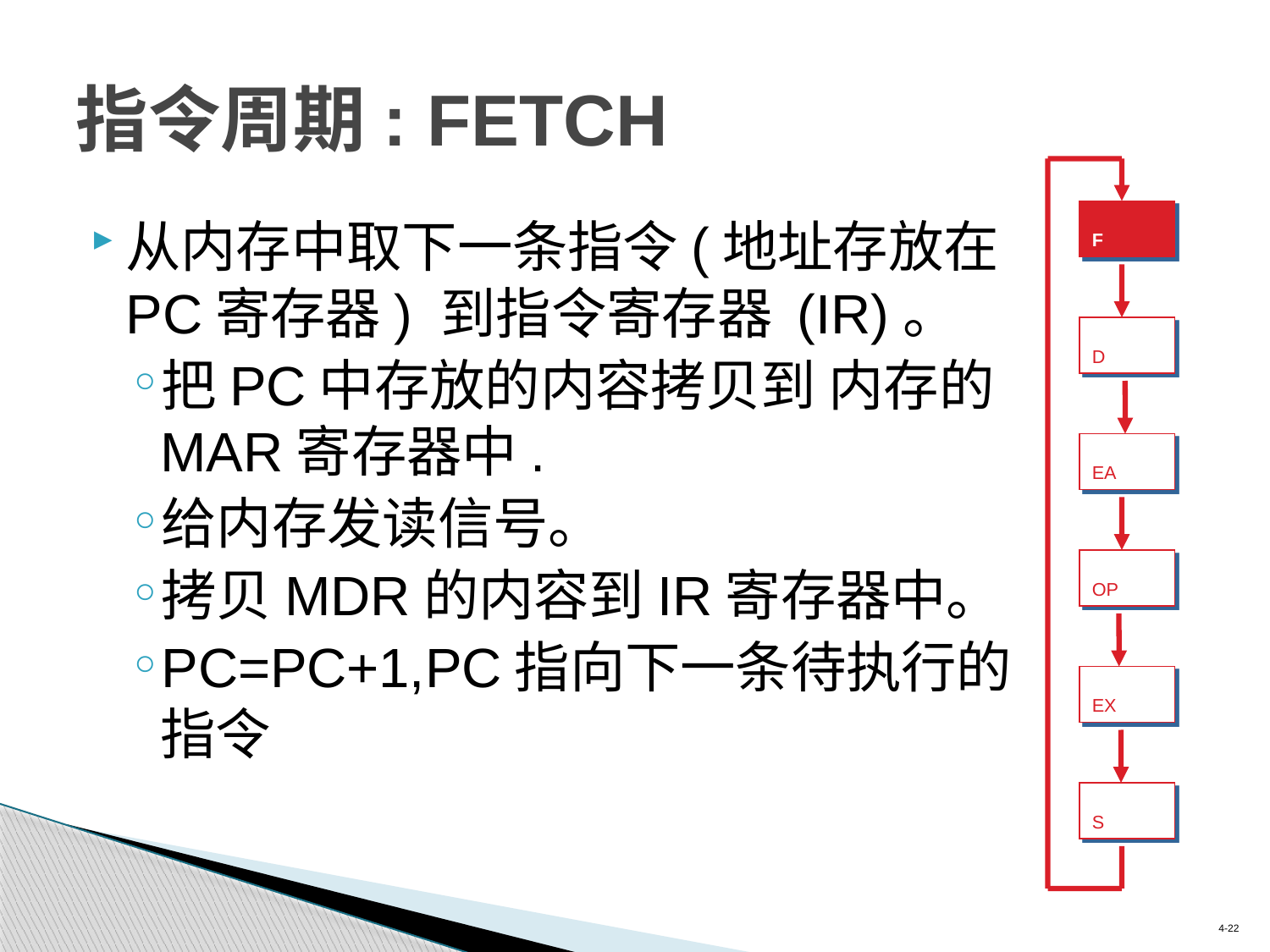

# 指令周期: FETCH

F
从内存中取下一条指令(地址存放在 PC寄存器) 到指令寄存器 (IR)。
把PC中存放的内容拷贝到 内存的MAR寄存器中.
给内存发读信号。
拷贝MDR的内容到IR寄存器中。
PC=PC+1,PC指向下一条待执行的指令

D

EA

OP

EX

S

4-22